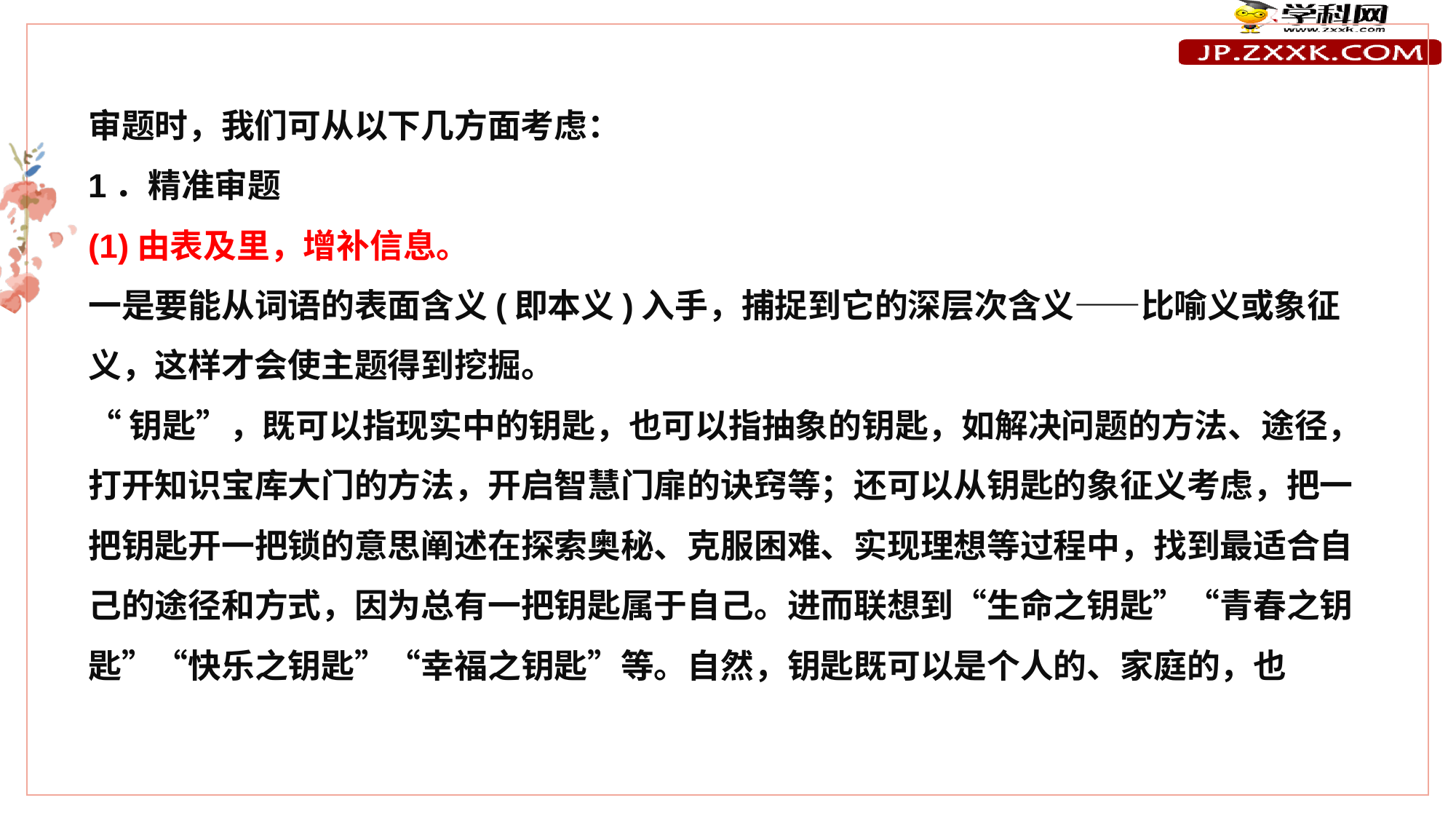

审题时，我们可从以下几方面考虑：
1．精准审题
(1)由表及里，增补信息。
一是要能从词语的表面含义(即本义)入手，捕捉到它的深层次含义——比喻义或象征义，这样才会使主题得到挖掘。
“钥匙”，既可以指现实中的钥匙，也可以指抽象的钥匙，如解决问题的方法、途径，打开知识宝库大门的方法，开启智慧门扉的诀窍等；还可以从钥匙的象征义考虑，把一把钥匙开一把锁的意思阐述在探索奥秘、克服困难、实现理想等过程中，找到最适合自己的途径和方式，因为总有一把钥匙属于自己。进而联想到“生命之钥匙”“青春之钥匙”“快乐之钥匙”“幸福之钥匙”等。自然，钥匙既可以是个人的、家庭的，也